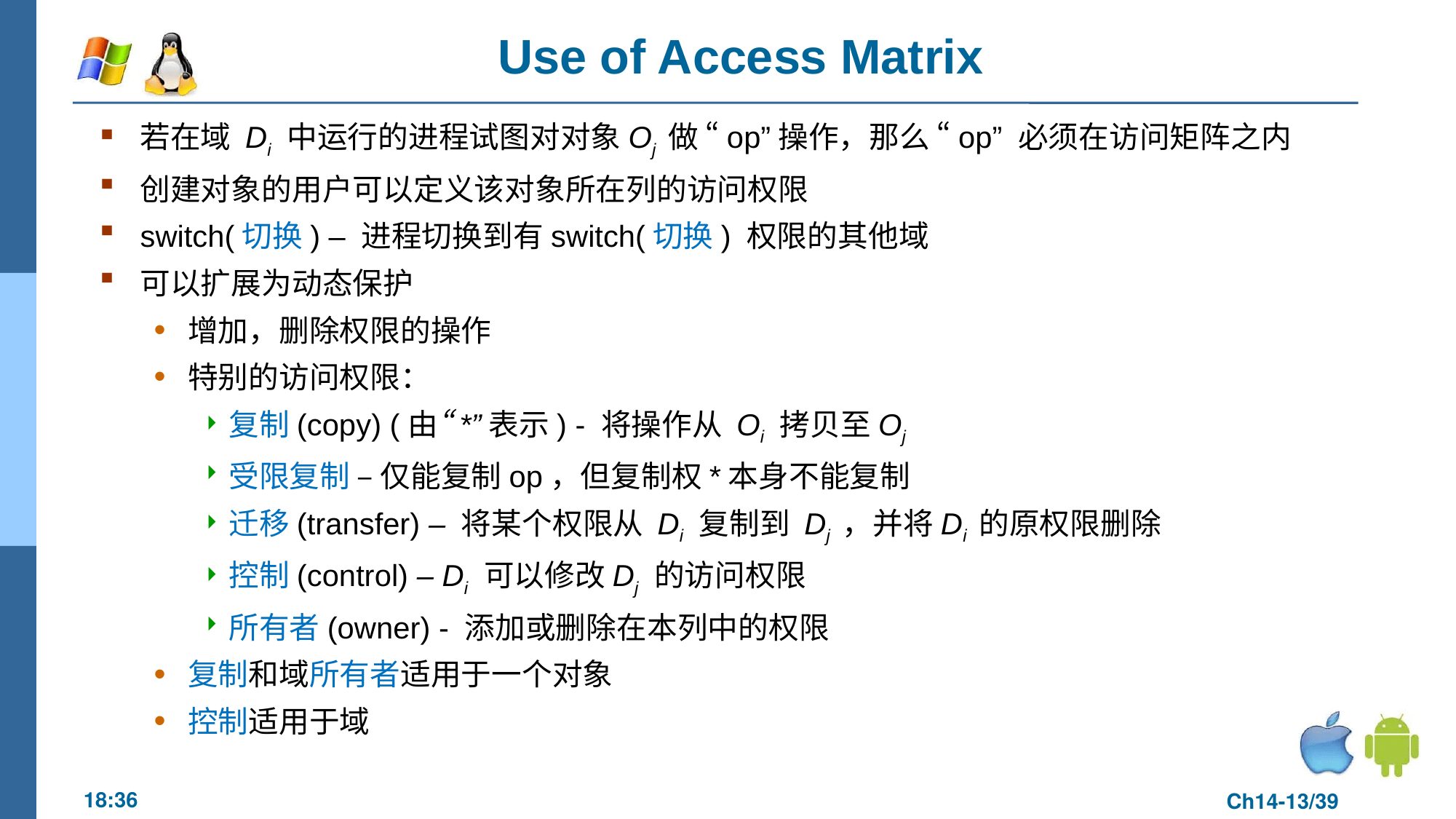

# Use of Access Matrix
若在域 Di 中运行的进程试图对对象Oj 做 “op”操作，那么 “op” 必须在访问矩阵之内
创建对象的用户可以定义该对象所在列的访问权限
switch(切换) – 进程切换到有switch(切换) 权限的其他域
可以扩展为动态保护
增加，删除权限的操作
特别的访问权限：
复制(copy) (由“*”表示) - 将操作从 Oi 拷贝至Oj
受限复制 – 仅能复制op，但复制权*本身不能复制
迁移(transfer) – 将某个权限从 Di 复制到 Dj ，并将Di 的原权限删除
控制(control) – Di 可以修改Dj 的访问权限
所有者(owner) - 添加或删除在本列中的权限
复制和域所有者适用于一个对象
控制适用于域